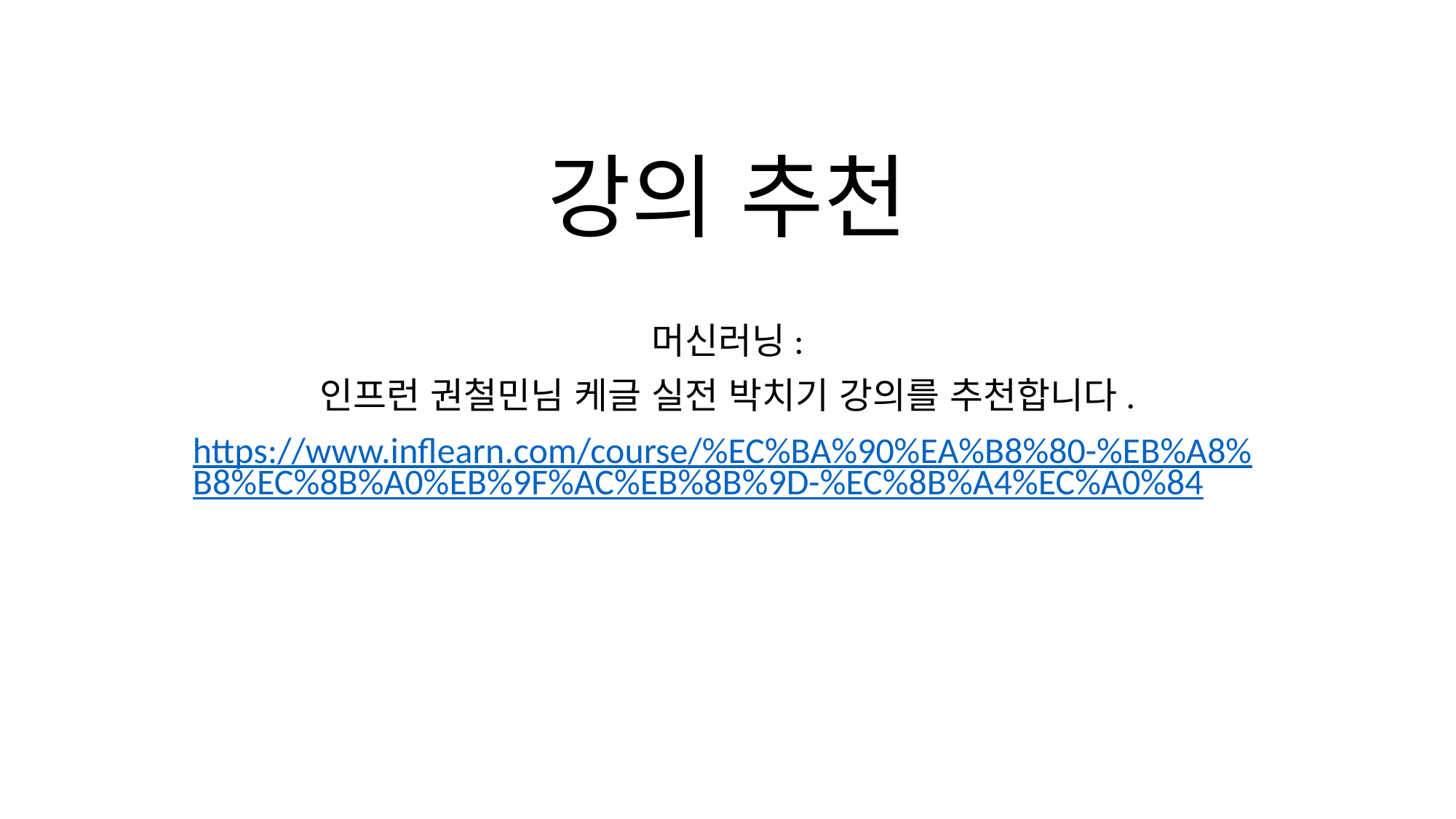

# 강의 추천
머신러닝:
인프런 권철민님 케글 실전 박치기 강의를 추천합니다.
https://www.inflearn.com/course/%EC%BA%90%EA%B8%80-%EB%A8%B8%EC%8B%A0%EB%9F%AC%EB%8B%9D-%EC%8B%A4%EC%A0%84